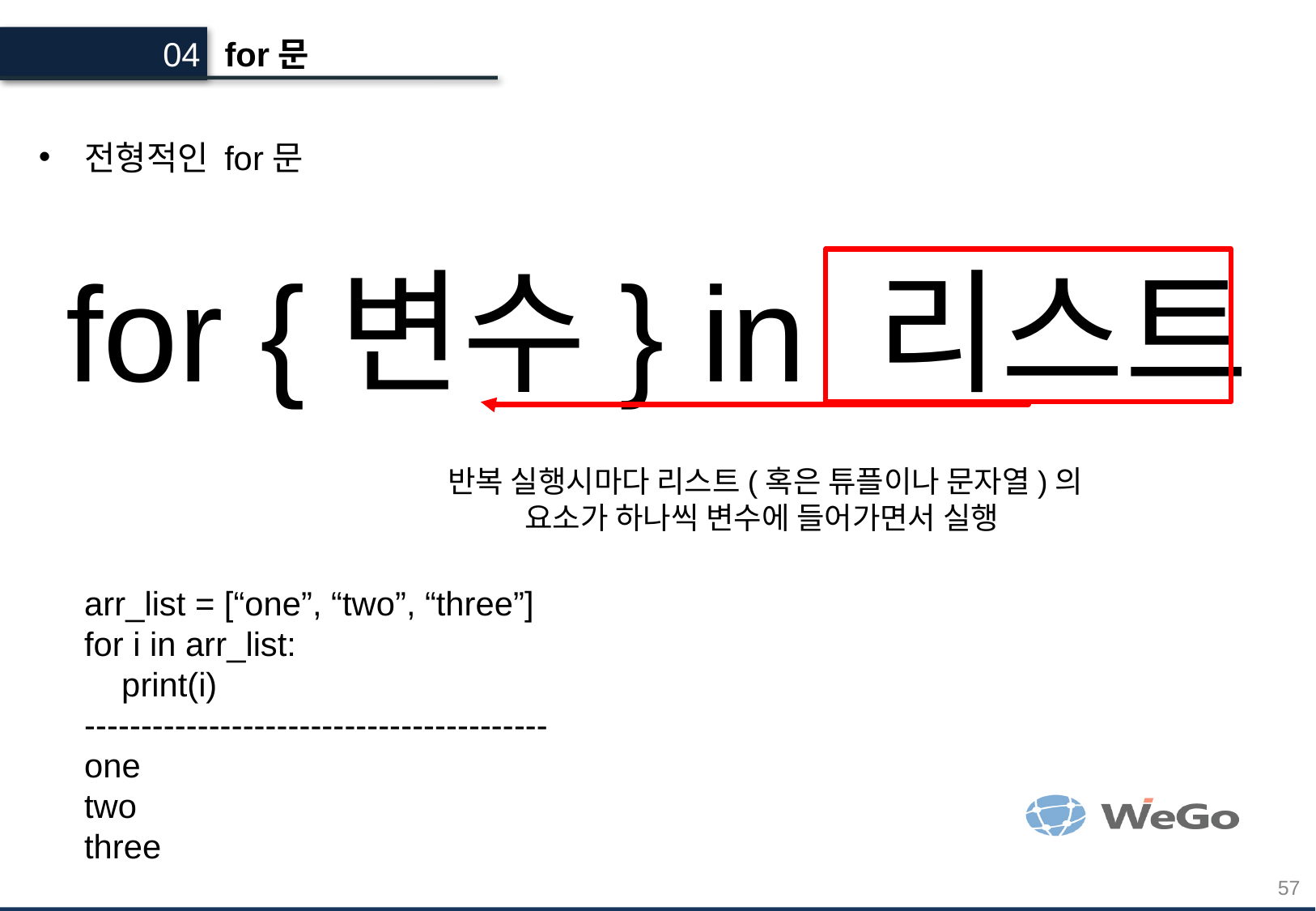

04
for문
전형적인 for문
arr_list = [“one”, “two”, “three”]
for i in arr_list:
    print(i)
-----------------------------------------
one
two
three

for {변수} in 리스트

 반복 실행시마다 리스트(혹은 튜플이나 문자열)의
요소가 하나씩 변수에 들어가면서 실행
57